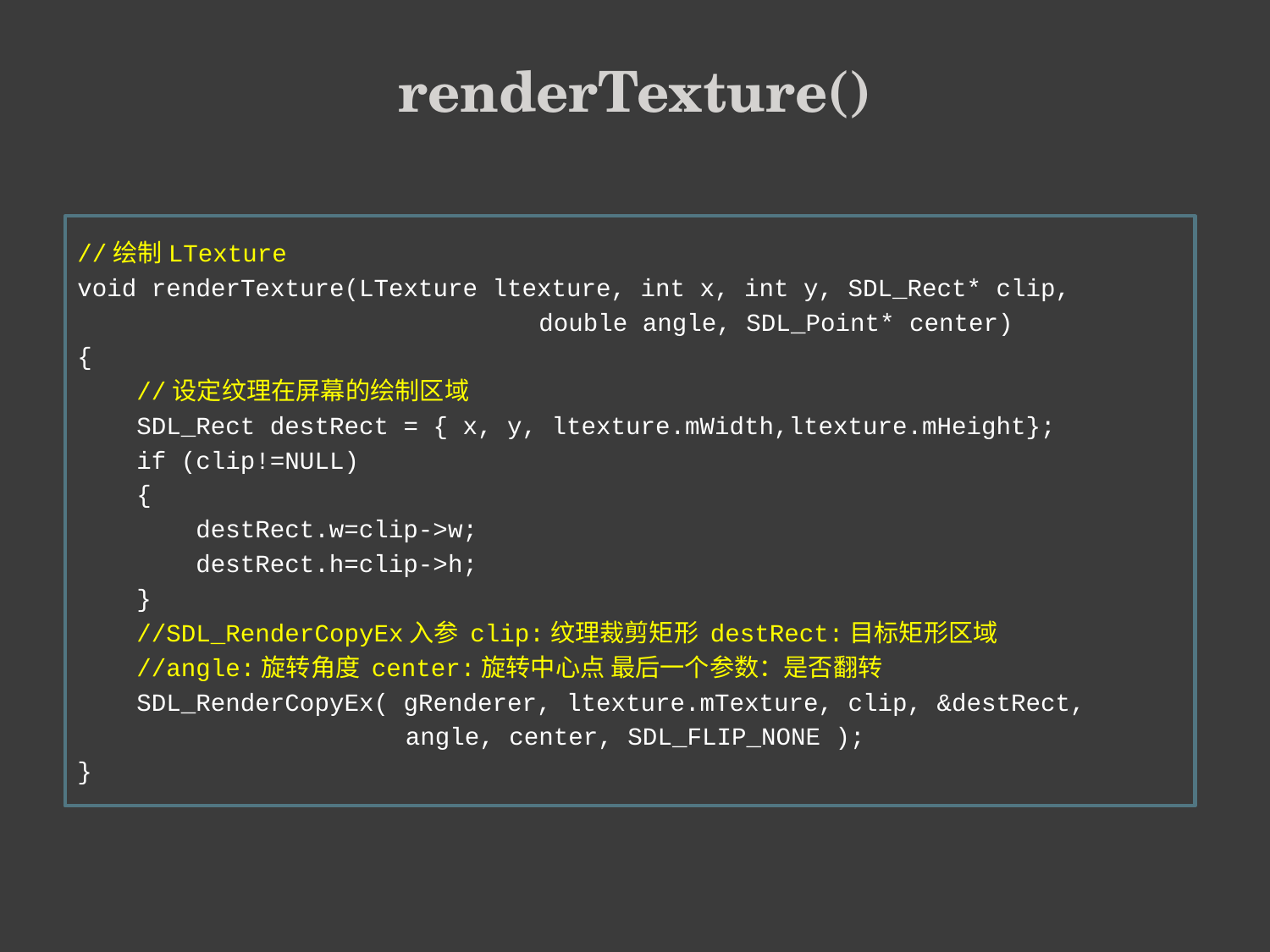

renderTexture()
//绘制LTexture
void renderTexture(LTexture ltexture, int x, int y, SDL_Rect* clip,
		              double angle, SDL_Point* center)
{
    //设定纹理在屏幕的绘制区域
    SDL_Rect destRect = { x, y, ltexture.mWidth,ltexture.mHeight};
    if (clip!=NULL)
    {
        destRect.w=clip->w;
        destRect.h=clip->h;
    }
    //SDL_RenderCopyEx入参 clip:纹理裁剪矩形 destRect:目标矩形区域
    //angle:旋转角度 center:旋转中心点 最后一个参数：是否翻转
    SDL_RenderCopyEx( gRenderer, ltexture.mTexture, clip, &destRect,
		     angle, center, SDL_FLIP_NONE );
}